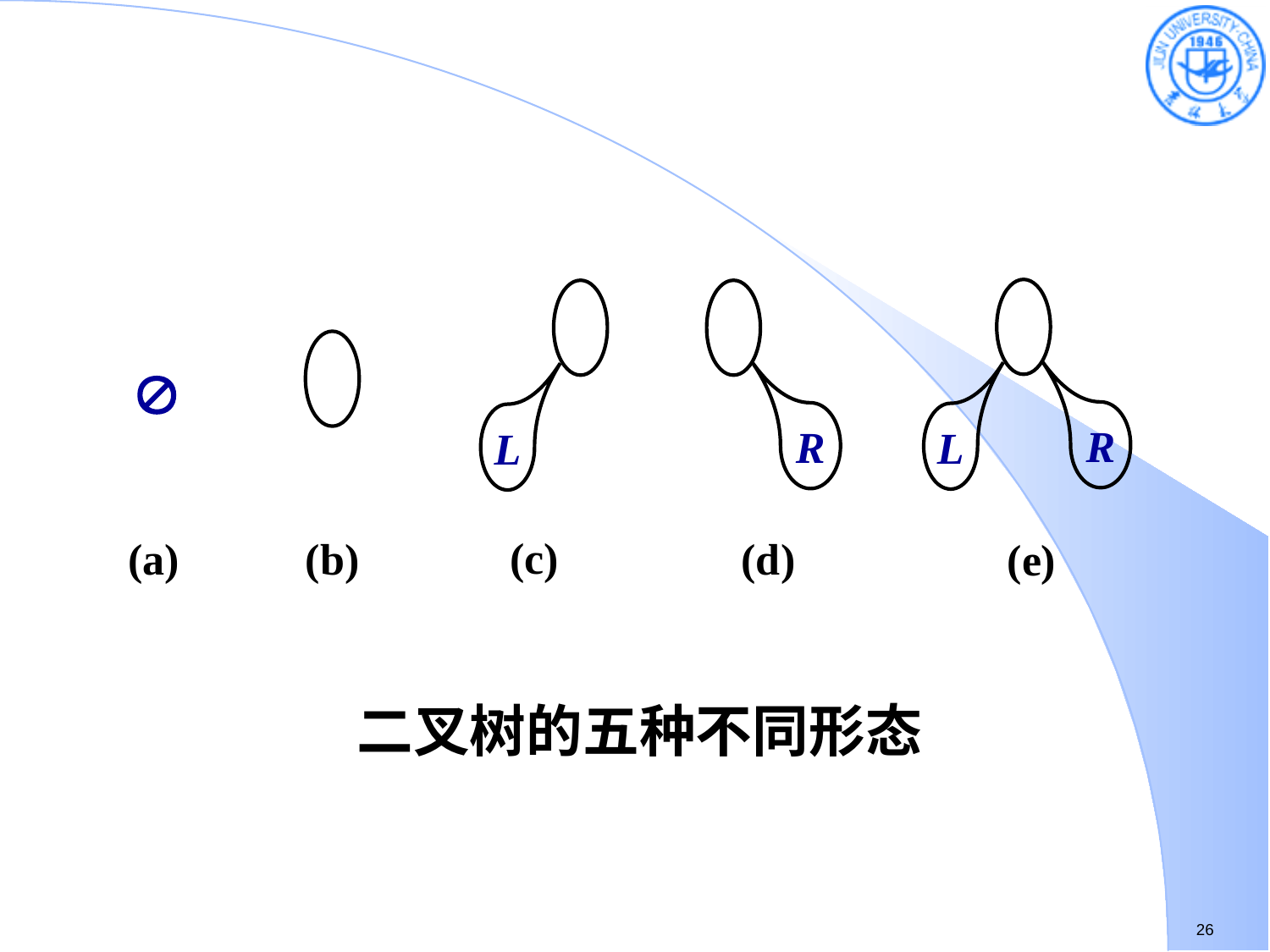

R
L

L

R

∅
(c)
(a)
(b)
(d)
(e)
二叉树的五种不同形态